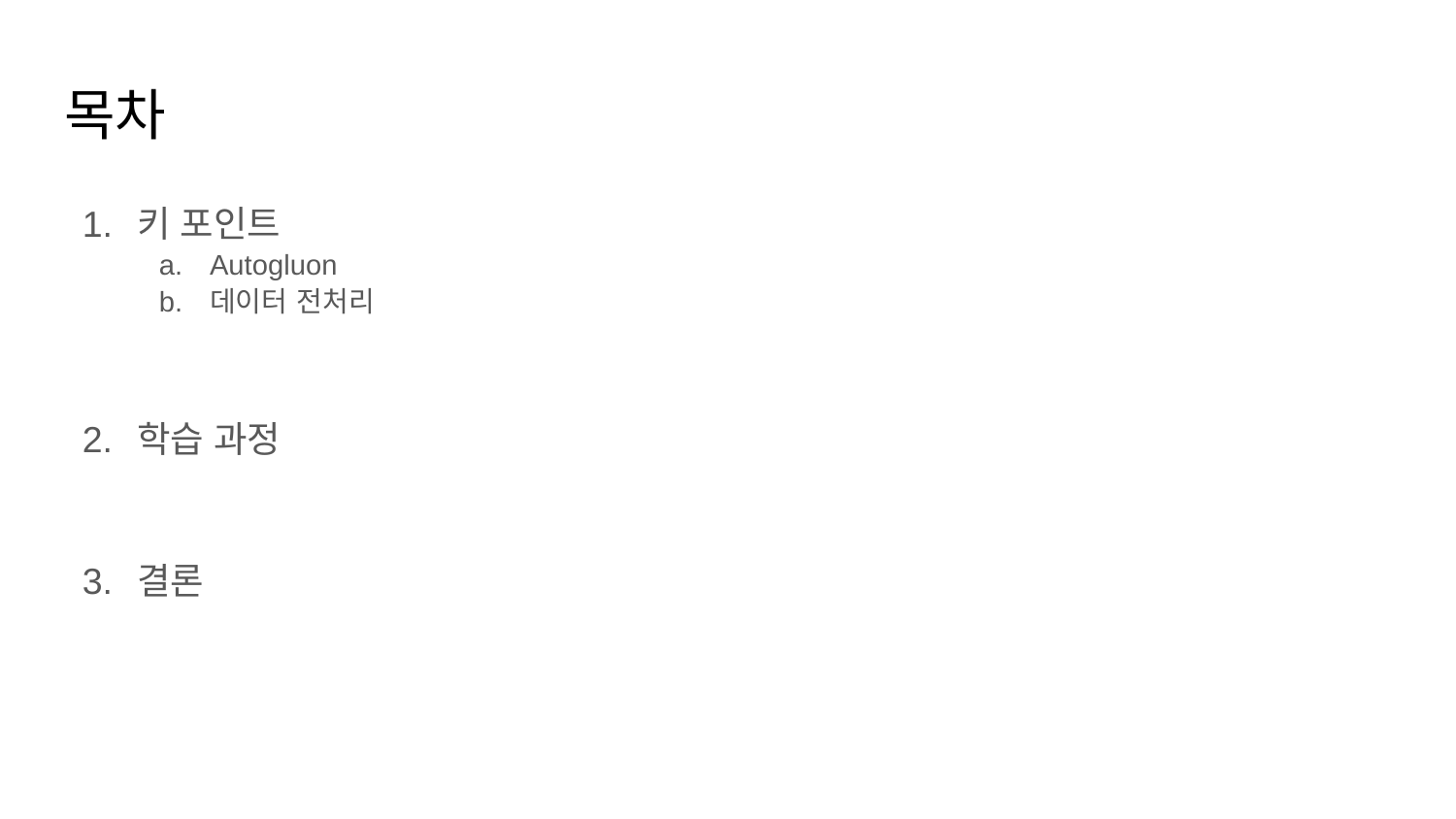

# 목차
키 포인트
Autogluon
데이터 전처리

학습 과정

결론